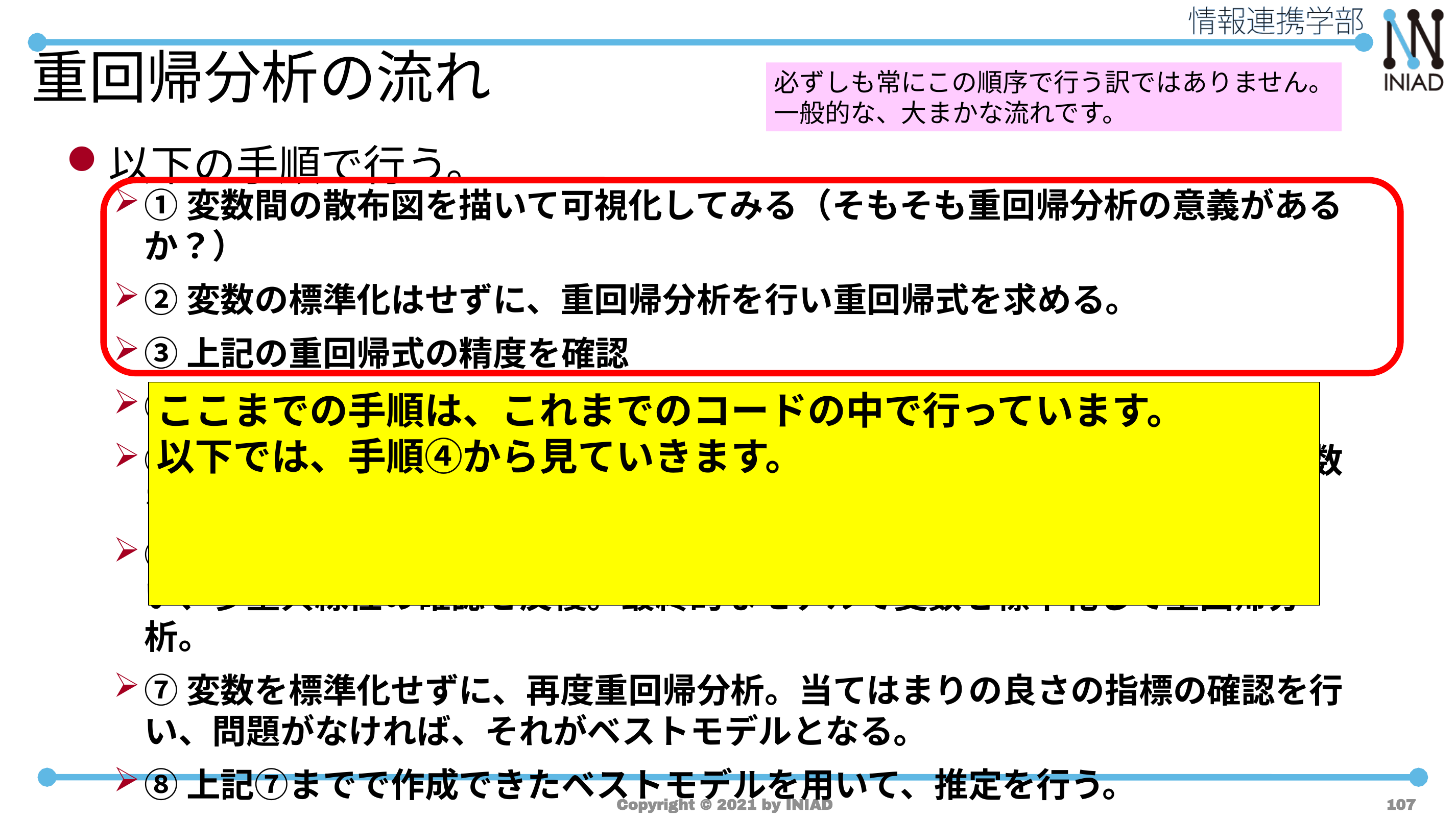

# 重回帰分析の流れ
必ずしも常にこの順序で行う訳ではありません。
一般的な、大まかな流れです。
以下の手順で行う。
①変数間の散布図を描いて可視化してみる（そもそも重回帰分析の意義があるか？）
②変数の標準化はせずに、重回帰分析を行い重回帰式を求める。
③上記の重回帰式の精度を確認
④重回帰式の検定
⑤変数を標準化して重回帰分析し、当てはまりの良さの指標を算出。説明変数を選択する。
⑥上記のモデルについて、多重共線性を確認する。問題があれば、対処を行い、多重共線性の確認を反復。最終的なモデルで変数を標準化して重回帰分析。
⑦変数を標準化せずに、再度重回帰分析。当てはまりの良さの指標の確認を行い、問題がなければ、それがベストモデルとなる。
⑧上記⑦までで作成できたベストモデルを用いて、推定を行う。

ここまでの手順は、これまでのコードの中で行っています。
以下では、手順④から見ていきます。
Copyright © 2021 by INIAD
107